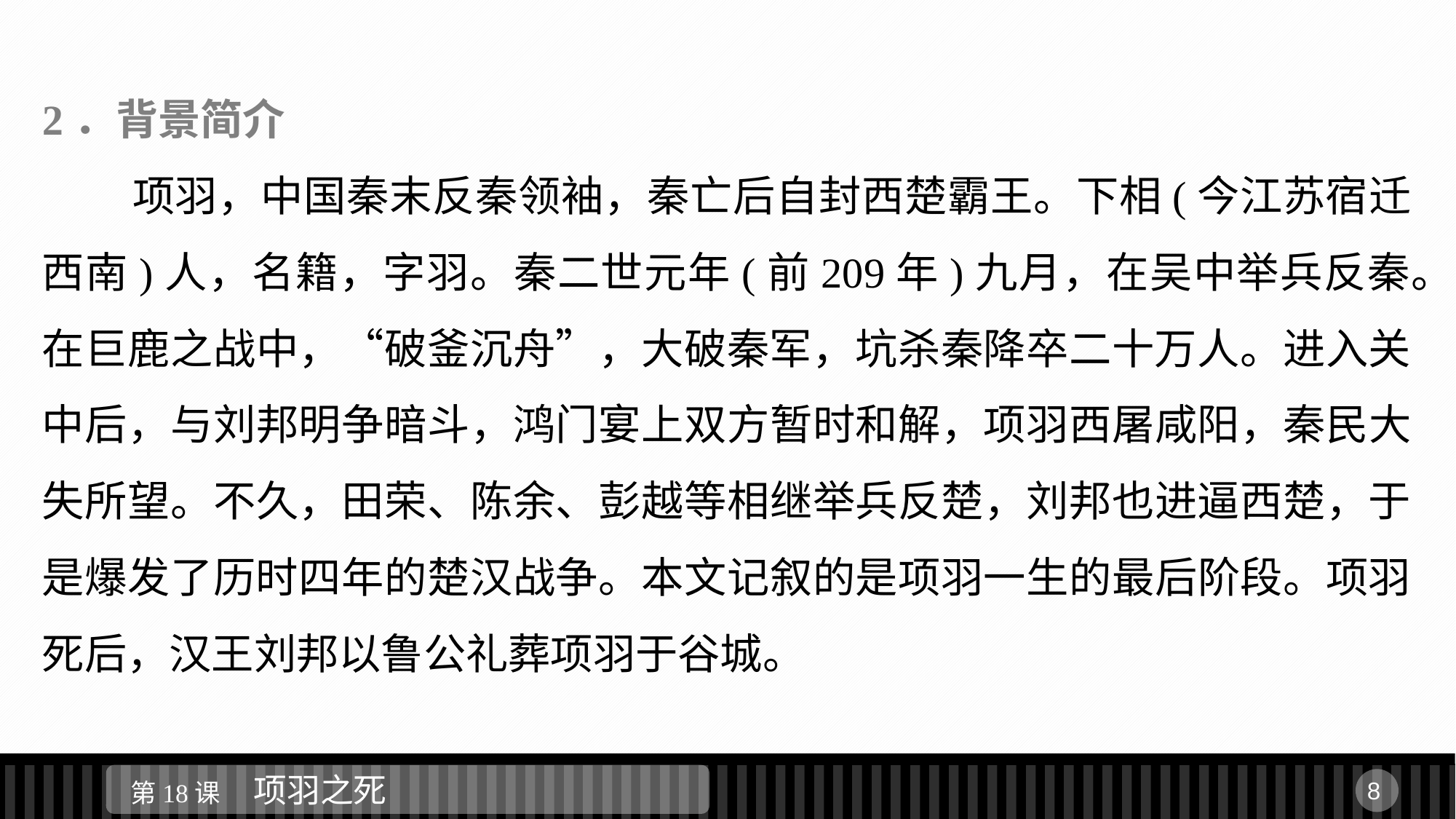

2．背景简介
        项羽，中国秦末反秦领袖，秦亡后自封西楚霸王。下相(今江苏宿迁西南)人，名籍，字羽。秦二世元年(前209年)九月，在吴中举兵反秦。在巨鹿之战中，“破釜沉舟”，大破秦军，坑杀秦降卒二十万人。进入关中后，与刘邦明争暗斗，鸿门宴上双方暂时和解，项羽西屠咸阳，秦民大失所望。不久，田荣、陈余、彭越等相继举兵反楚，刘邦也进逼西楚，于是爆发了历时四年的楚汉战争。本文记叙的是项羽一生的最后阶段。项羽死后，汉王刘邦以鲁公礼葬项羽于谷城。